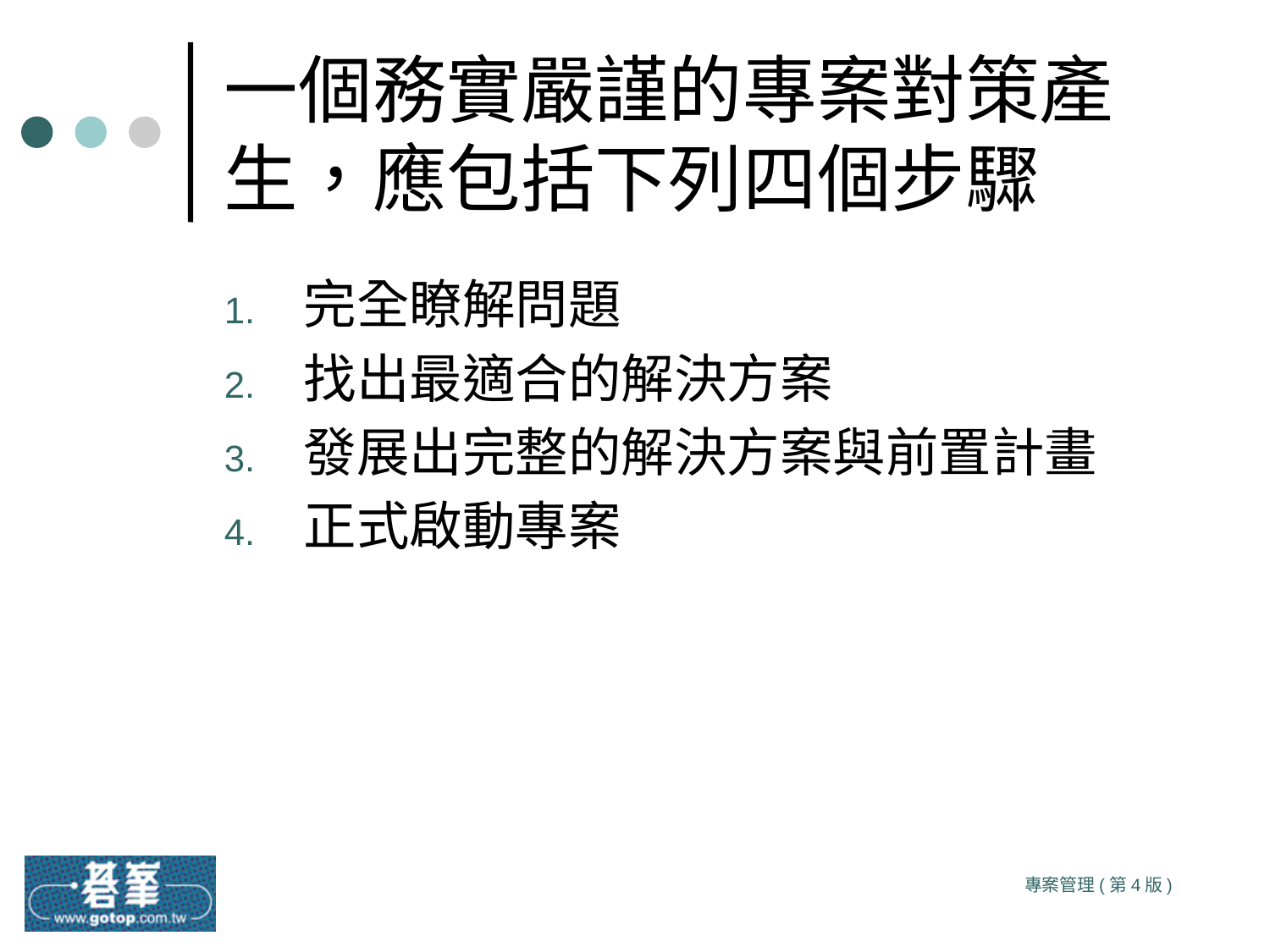

# 一個務實嚴謹的專案對策產生，應包括下列四個步驟
完全瞭解問題
找出最適合的解決方案
發展出完整的解決方案與前置計畫
正式啟動專案
專案管理(第4版)